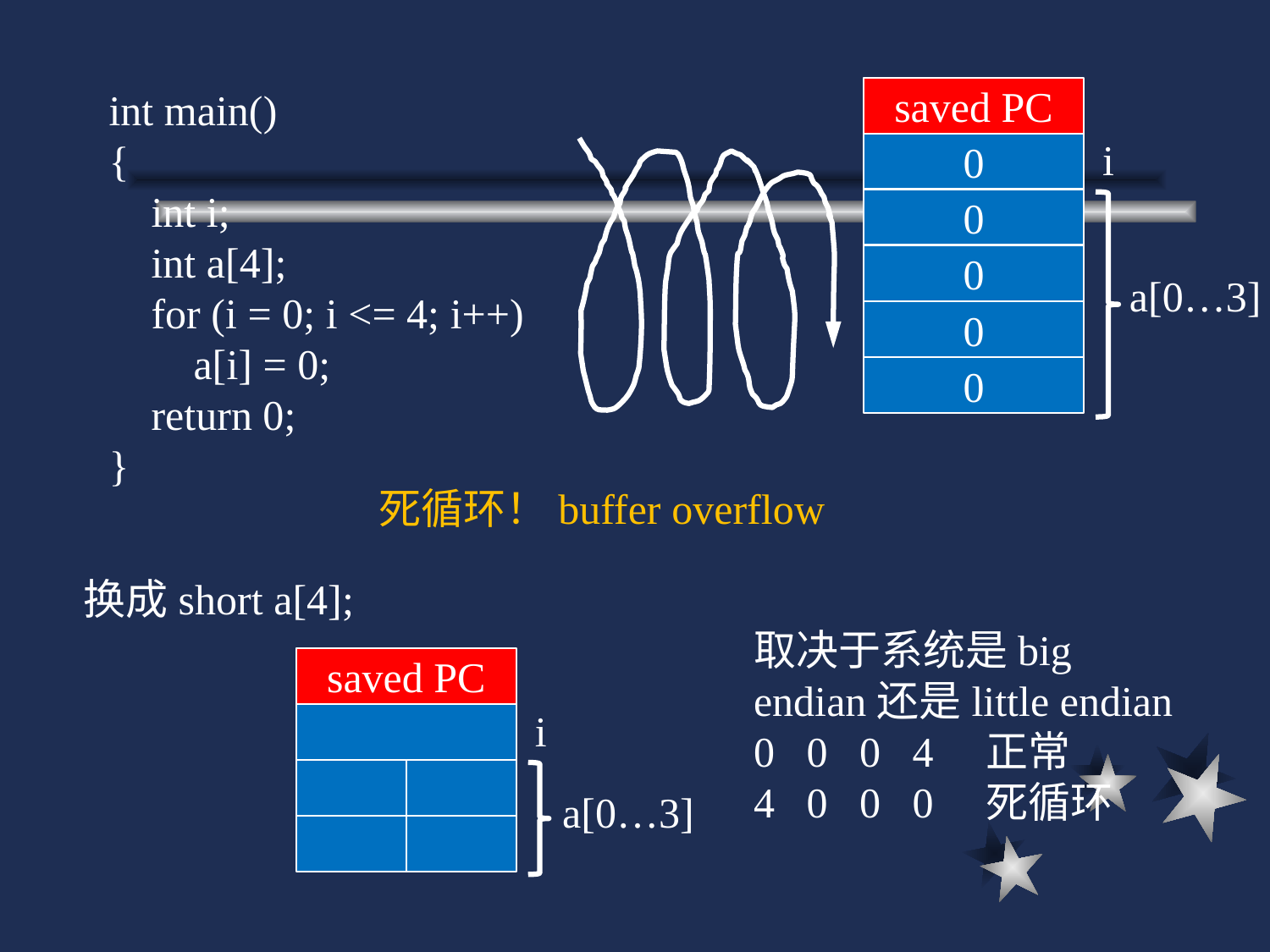

int main()
{
    int i;
    int a[4];
    for (i = 0; i <= 4; i++)
        a[i] = 0;
    return 0;
}
saved PC
i
0
0

0
a[0…3]
0
0

死循环！buffer overflow
换成short a[4];
取决于系统是big endian还是little endian
0   0   0   4    正常
4   0   0   0    死循环
saved PC
i

a[0…3]